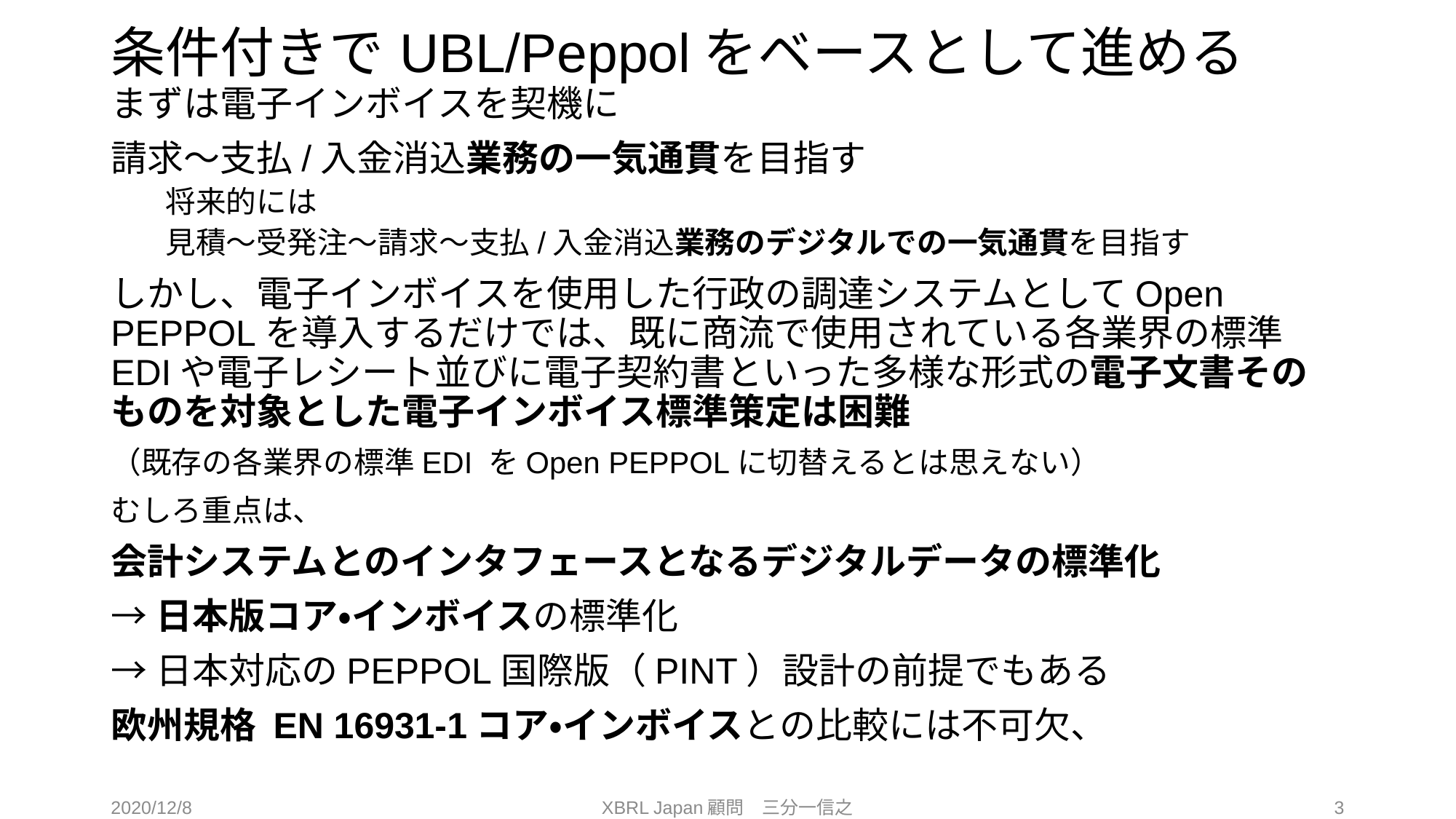

# 条件付きでUBL/Peppolをベースとして進める
まずは電子インボイスを契機に
請求～支払/入金消込業務の一気通貫を目指す
将来的には
見積～受発注～請求～支払/入金消込業務のデジタルでの一気通貫を目指す
しかし、電子インボイスを使用した行政の調達システムとしてOpen PEPPOLを導入するだけでは、既に商流で使用されている各業界の標準EDIや電子レシート並びに電子契約書といった多様な形式の電子文書そのものを対象とした電子インボイス標準策定は困難
（既存の各業界の標準EDI をOpen PEPPOLに切替えるとは思えない）
むしろ重点は、
会計システムとのインタフェースとなるデジタルデータの標準化
→日本版コア・インボイスの標準化
→日本対応のPEPPOL国際版（PINT）設計の前提でもある
欧州規格 EN 16931-1コア・インボイスとの比較には不可欠、

2020/12/8
XBRL Japan顧問　三分一信之
3